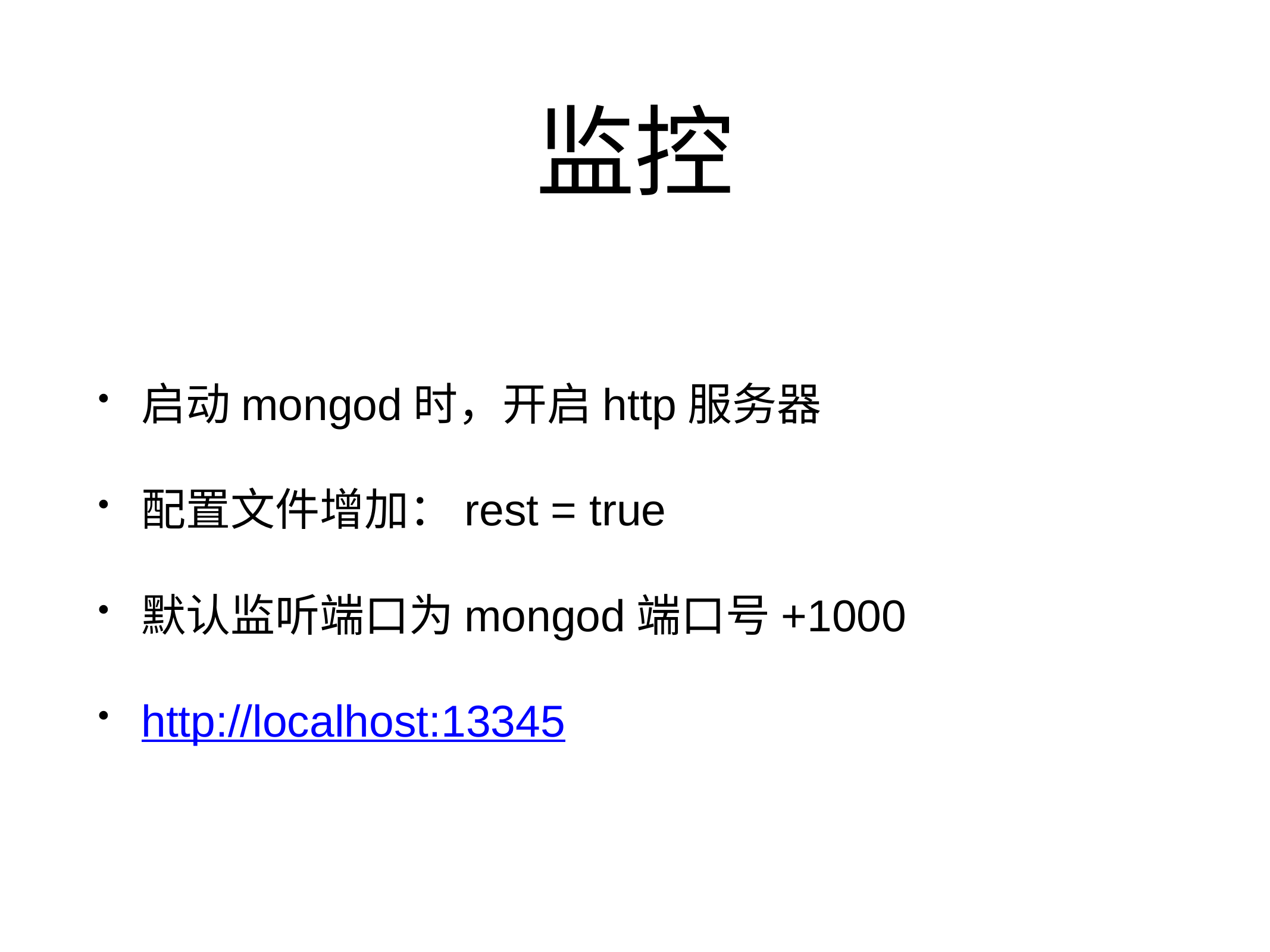

# 监控
启动mongod时，开启http服务器
配置文件增加：rest = true
默认监听端口为mongod端口号+1000
http://localhost:13345